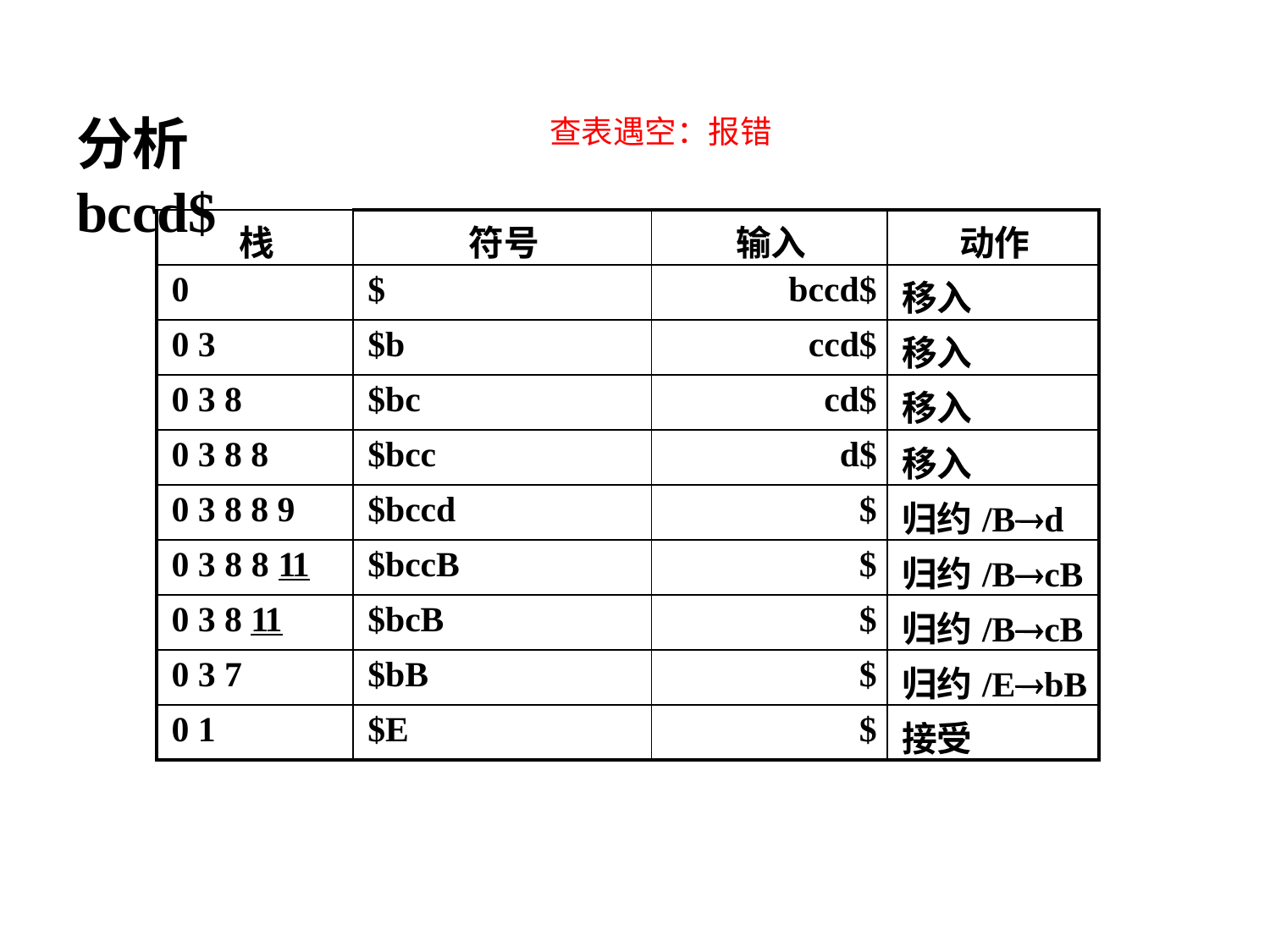

查表遇空：报错
# 分析bccd$
| 栈 | 符号 | 输入 | 动作 |
| --- | --- | --- | --- |
| 0 | $ | bccd$ | 移入 |
| 0 3 | $b | ccd$ | 移入 |
| 0 3 8 | $bc | cd$ | 移入 |
| 0 3 8 8 | $bcc | d$ | 移入 |
| 0 3 8 8 9 | $bccd | $ | 归约/B→d |
| 0 3 8 8 11 | $bccB | $ | 归约/B→cB |
| 0 3 8 11 | $bcB | $ | 归约/B→cB |
| 0 3 7 | $bB | $ | 归约/E→bB |
| 0 1 | $E | $ | 接受 |